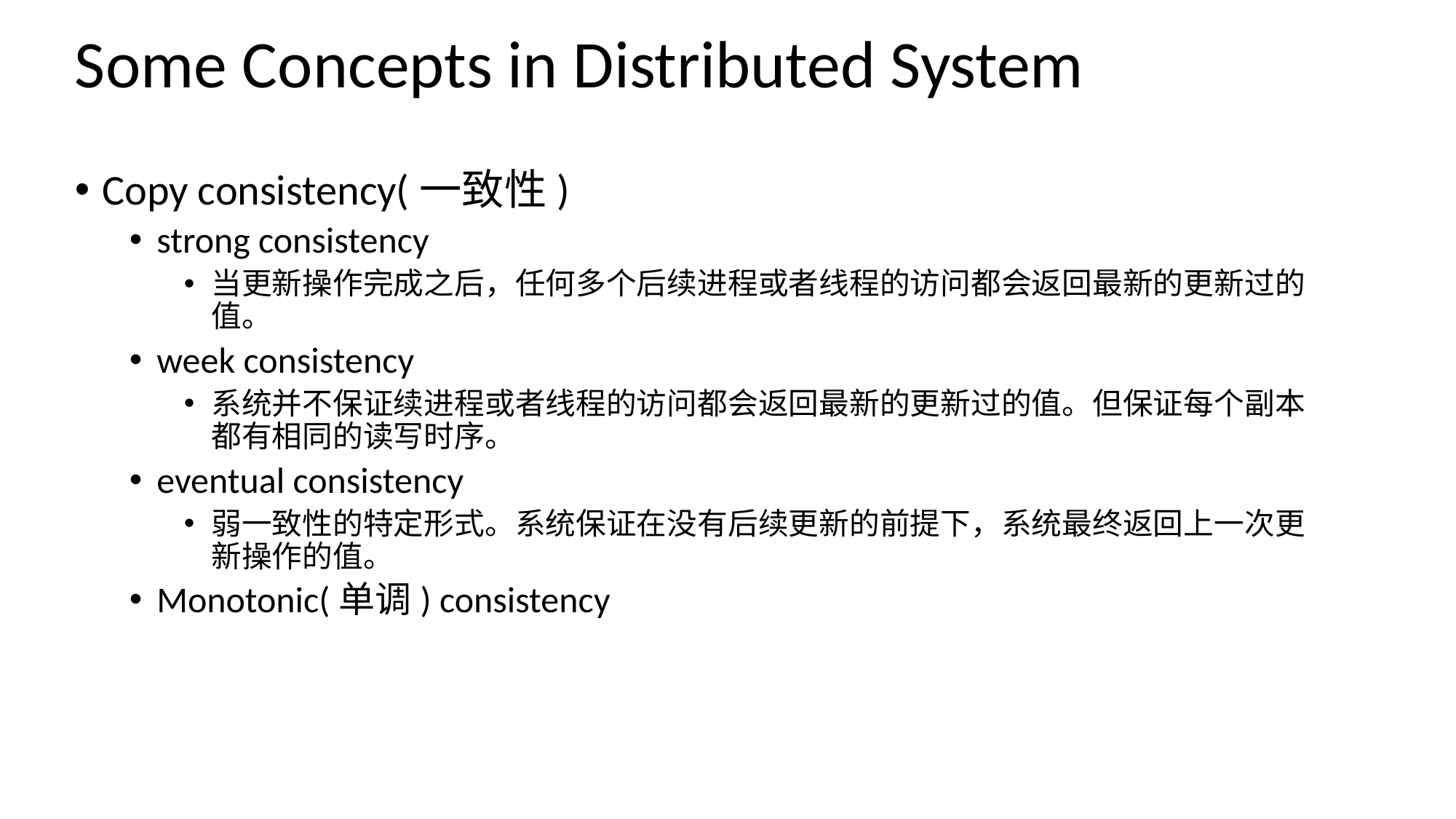

# Some Concepts in Distributed System
Copy consistency(一致性)
strong consistency
当更新操作完成之后，任何多个后续进程或者线程的访问都会返回最新的更新过的值。
week consistency
系统并不保证续进程或者线程的访问都会返回最新的更新过的值。但保证每个副本都有相同的读写时序。
eventual consistency
弱一致性的特定形式。系统保证在没有后续更新的前提下，系统最终返回上一次更新操作的值。
Monotonic(单调) consistency